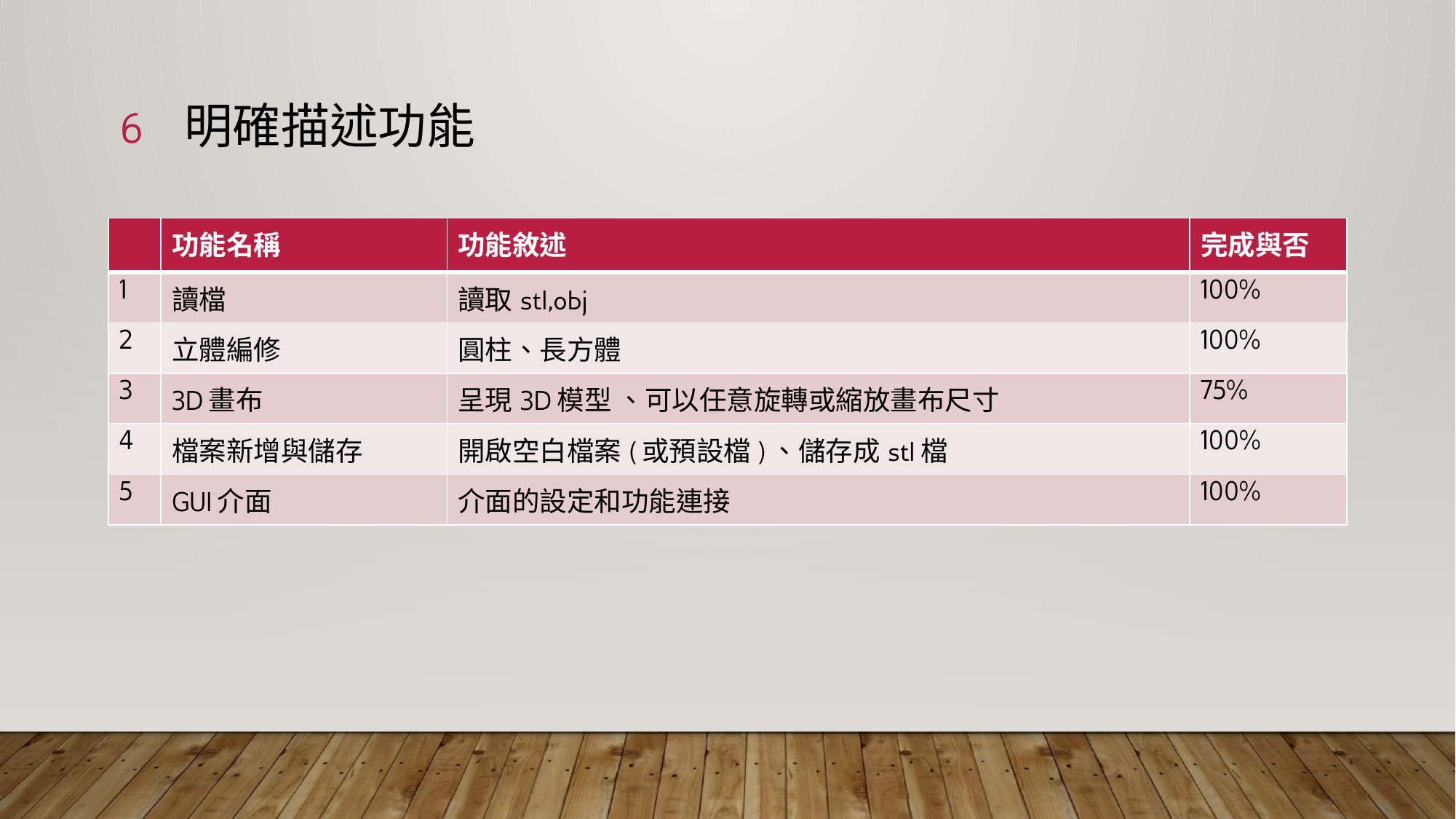

6
# 明確描述功能
|  | 功能名稱 | 功能敘述 | 完成與否 |
| --- | --- | --- | --- |
| 1 | 讀檔 | 讀取stl,obj | 100% |
| 2 | 立體編修 | 圓柱、長方體 | 100% |
| 3 | 3D畫布 | 呈現3D模型 、可以任意旋轉或縮放畫布尺寸 | 75% |
| 4 | 檔案新增與儲存 | 開啟空白檔案(或預設檔)、儲存成stl檔 | 100% |
| 5 | GUI介面 | 介面的設定和功能連接 | 100% |